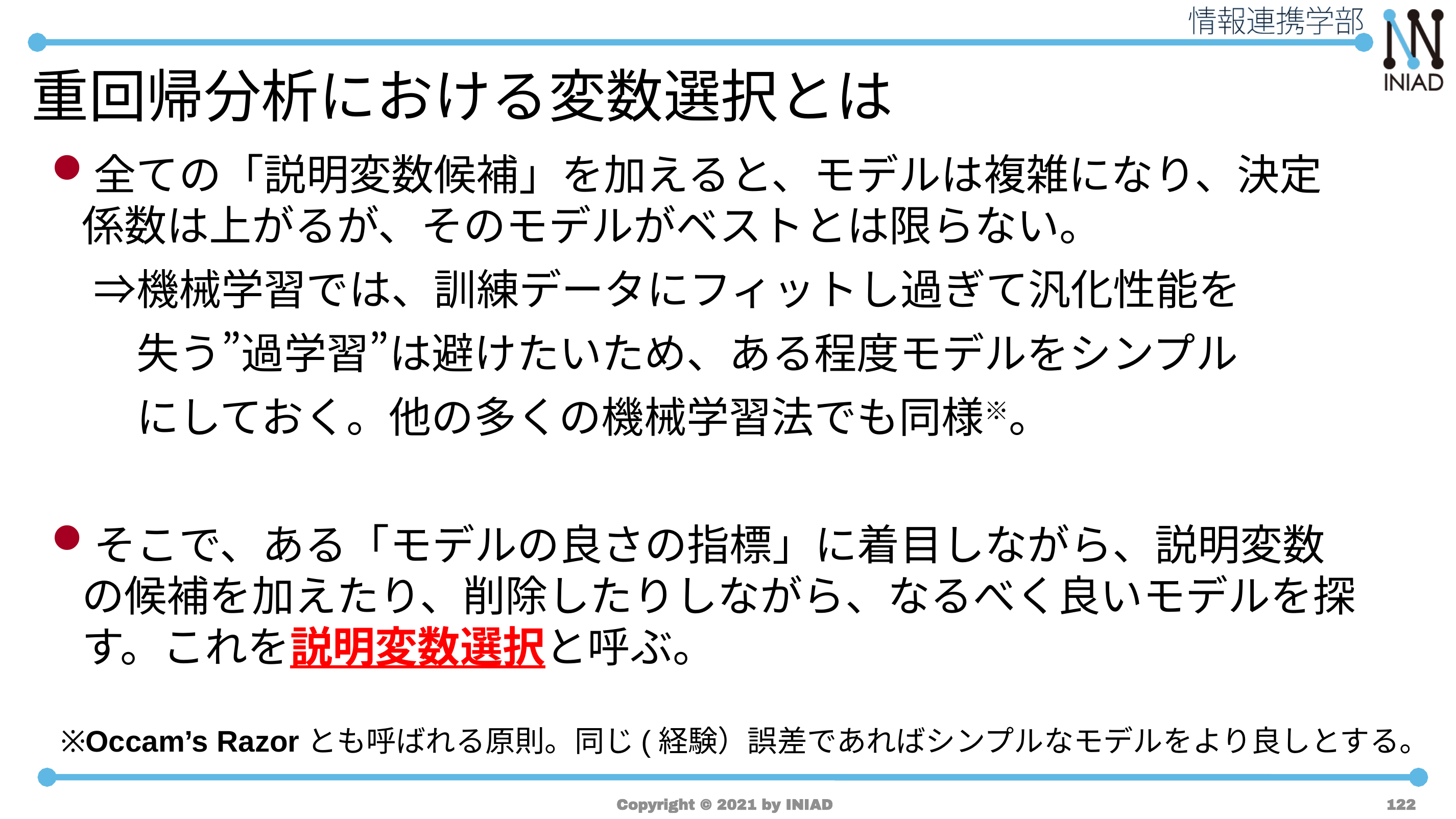

# 重回帰分析における変数選択とは
全ての「説明変数候補」を加えると、モデルは複雑になり、決定係数は上がるが、そのモデルがベストとは限らない。
　⇒機械学習では、訓練データにフィットし過ぎて汎化性能を
　　失う”過学習”は避けたいため、ある程度モデルをシンプル
　　にしておく。他の多くの機械学習法でも同様※。

そこで、ある「モデルの良さの指標」に着目しながら、説明変数の候補を加えたり、削除したりしながら、なるべく良いモデルを探す。これを説明変数選択と呼ぶ。
※Occam’s Razorとも呼ばれる原則。同じ(経験）誤差であればシンプルなモデルをより良しとする。
Copyright © 2021 by INIAD
122